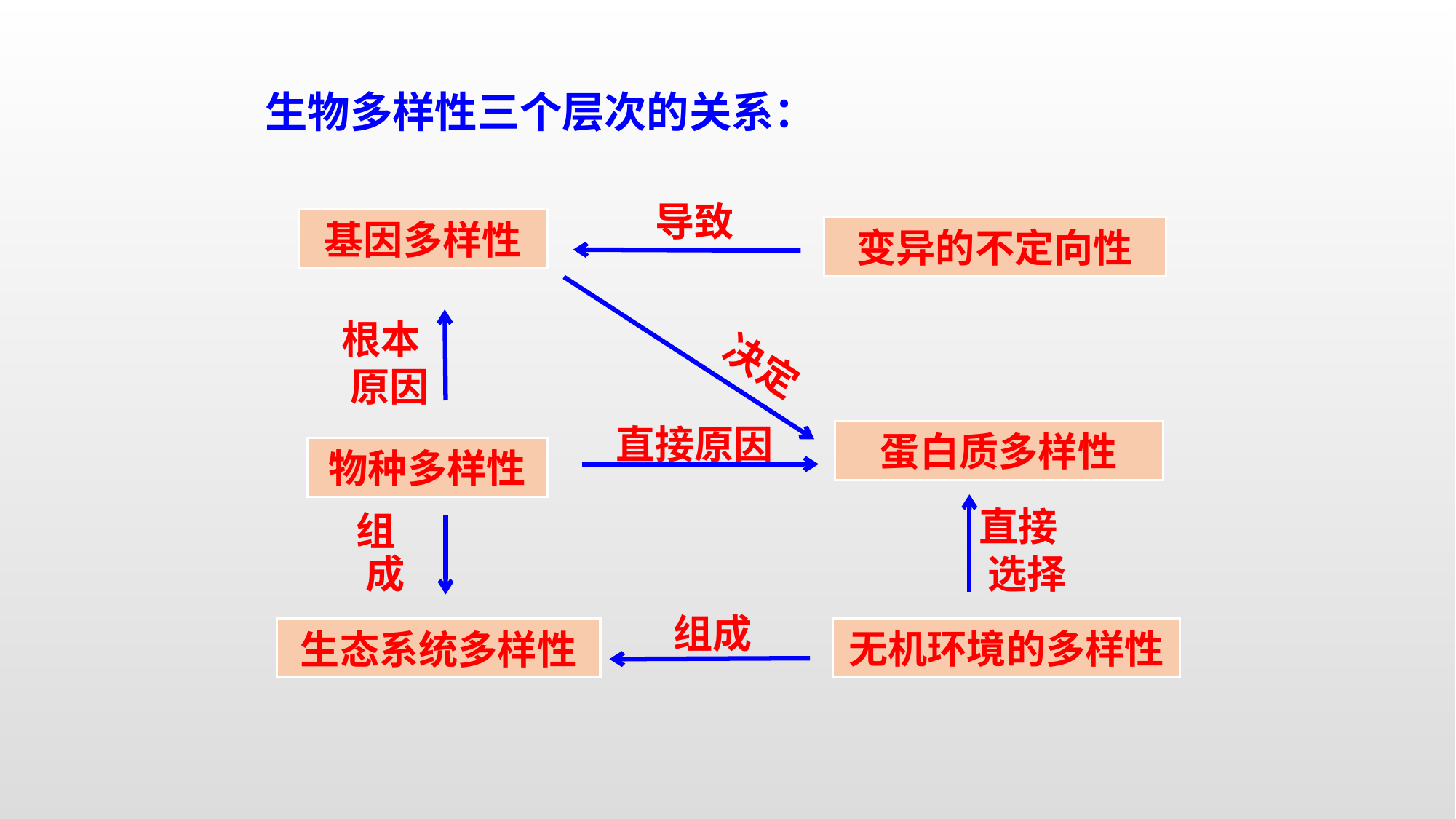

生物多样性三个层次的关系：
导致
基因多样性
变异的不定向性
根本   原因
决定
直接原因
蛋白质多样性
物种多样性
直接   选择
组   成
组成
无机环境的多样性
生态系统多样性